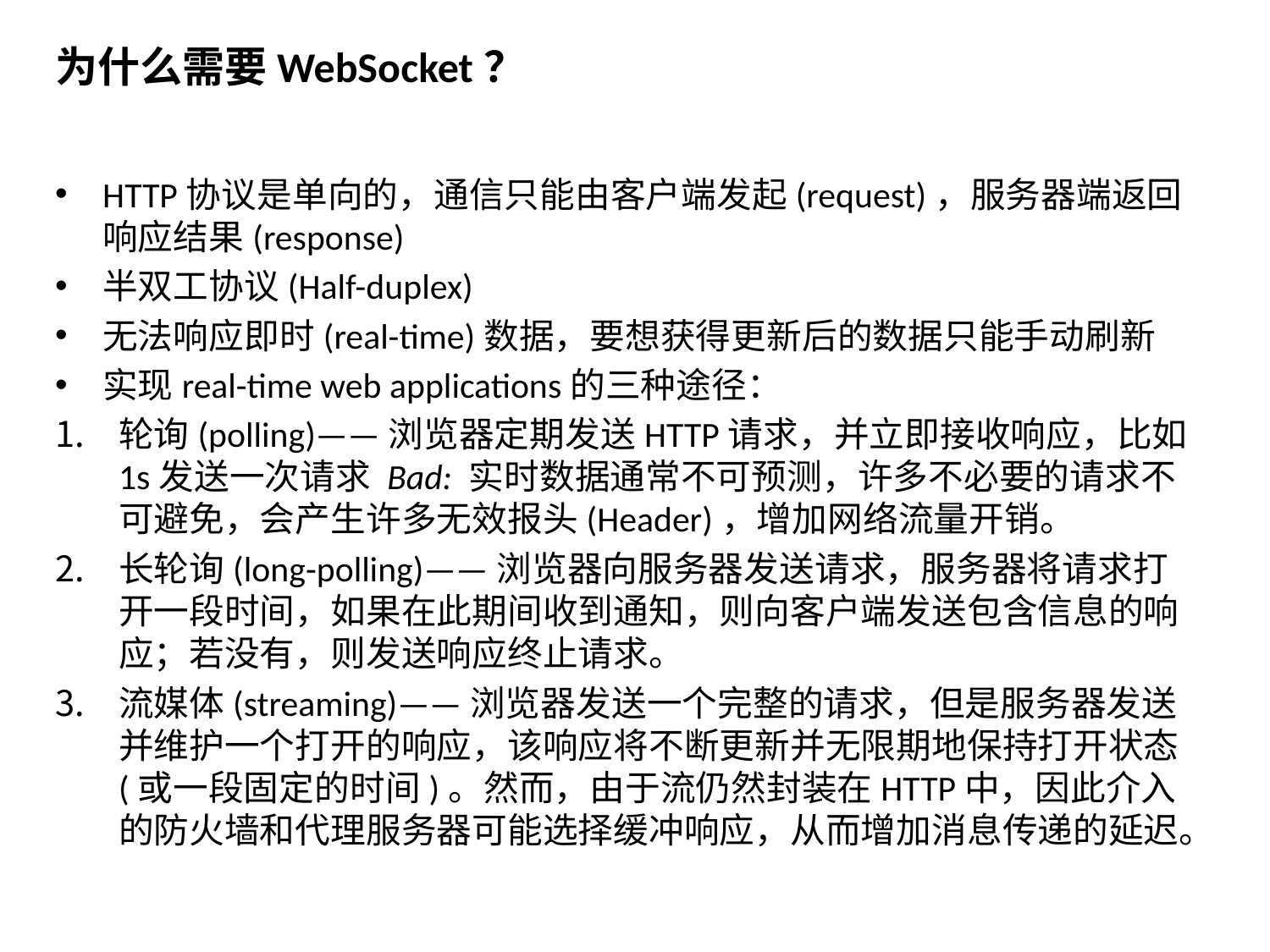

# 为什么需要WebSocket？

HTTP协议是单向的，通信只能由客户端发起(request)，服务器端返回响应结果(response)
半双工协议(Half-duplex)
无法响应即时(real-time)数据，要想获得更新后的数据只能手动刷新
实现real-time web applications的三种途径：
轮询(polling)——浏览器定期发送HTTP请求，并立即接收响应，比如1s发送一次请求 Bad: 实时数据通常不可预测，许多不必要的请求不可避免，会产生许多无效报头(Header)，增加网络流量开销。
长轮询(long-polling)——浏览器向服务器发送请求，服务器将请求打开一段时间，如果在此期间收到通知，则向客户端发送包含信息的响应；若没有，则发送响应终止请求。
流媒体(streaming)——浏览器发送一个完整的请求，但是服务器发送并维护一个打开的响应，该响应将不断更新并无限期地保持打开状态(或一段固定的时间)。然而，由于流仍然封装在HTTP中，因此介入的防火墙和代理服务器可能选择缓冲响应，从而增加消息传递的延迟。